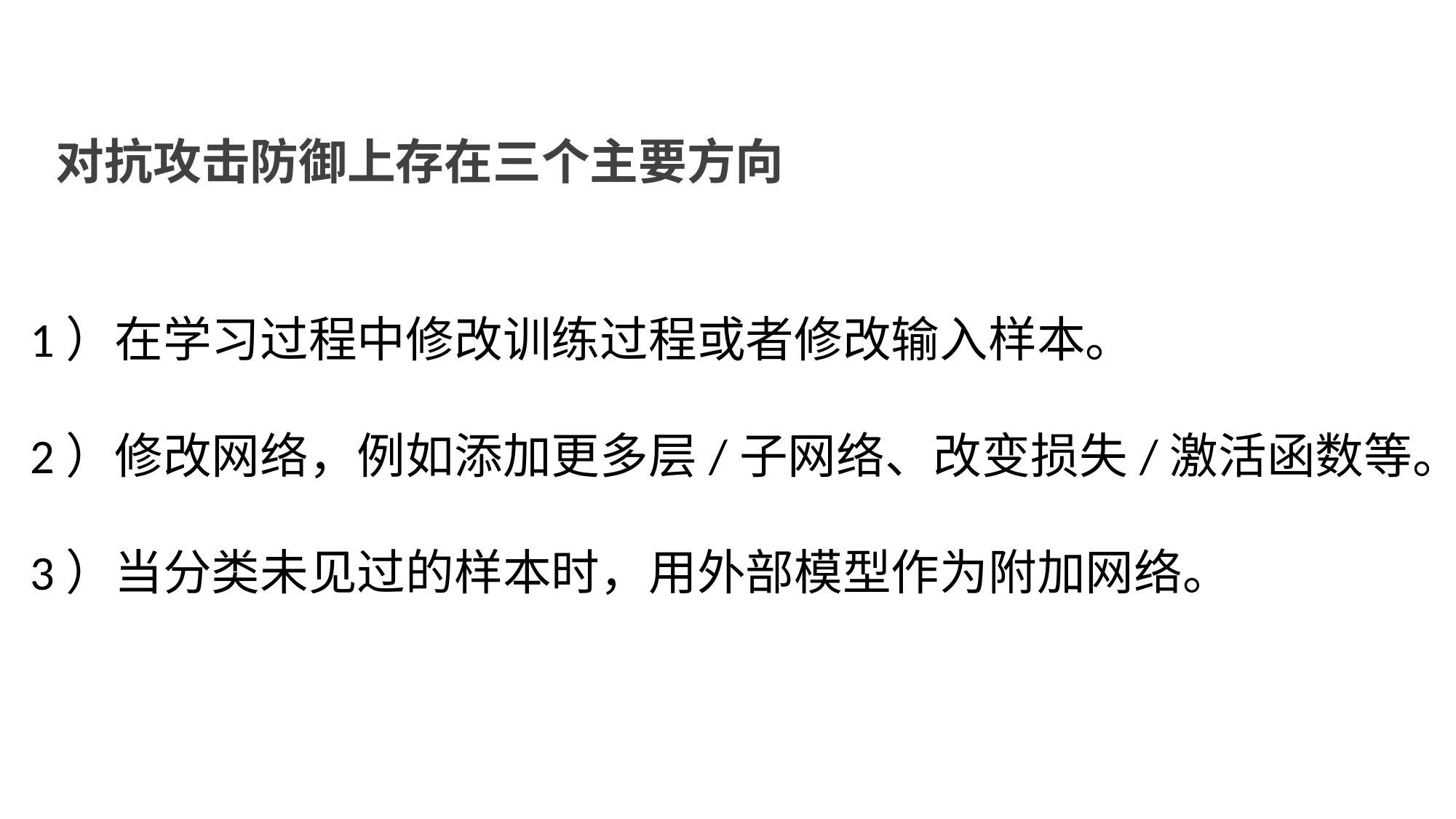

对抗攻击防御上存在三个主要方向
1）在学习过程中修改训练过程或者修改输入样本。

2）修改网络，例如添加更多层/子网络、改变损失/激活函数等。

3）当分类未见过的样本时，用外部模型作为附加网络。